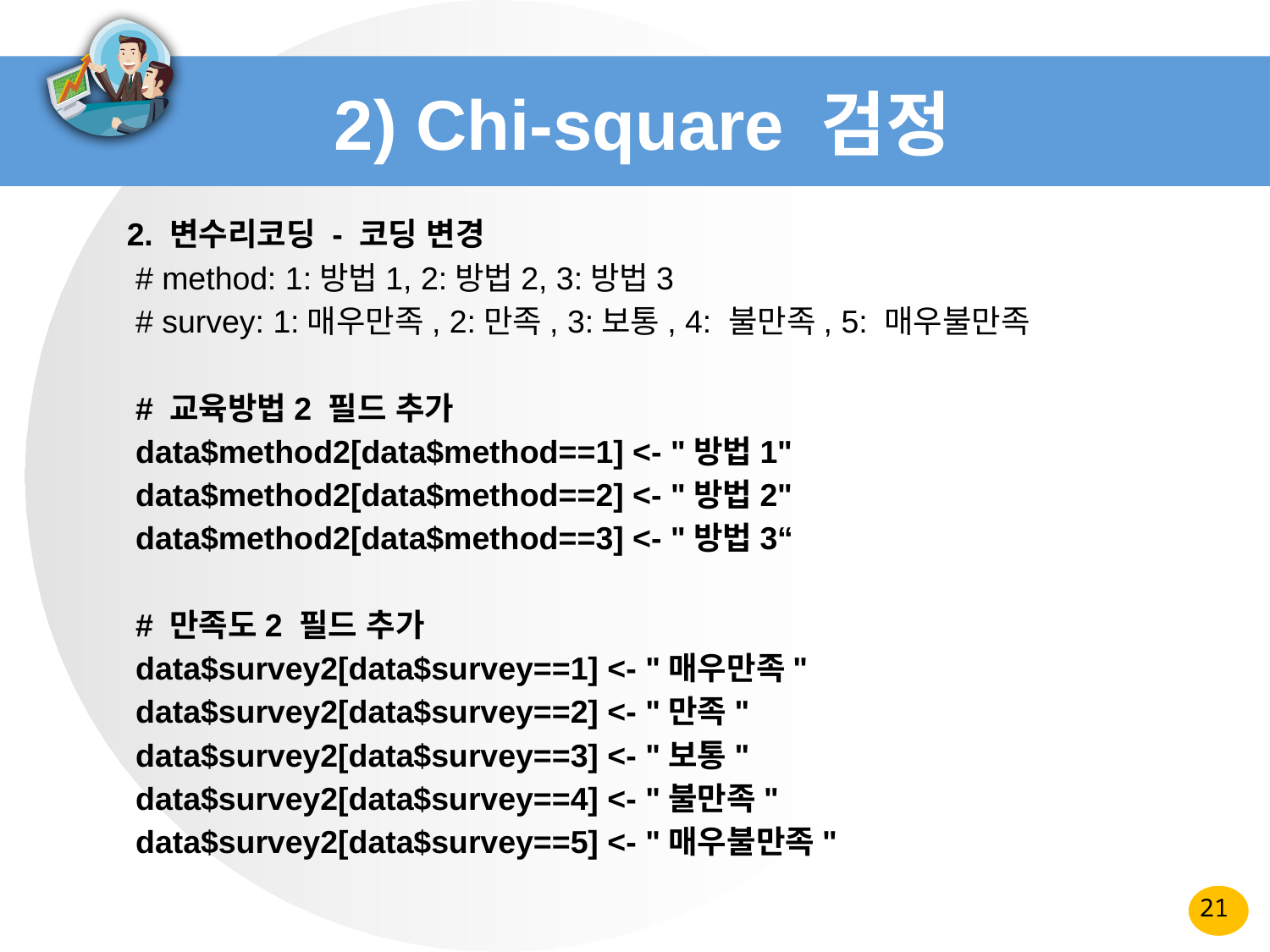

# 2) Chi-square 검정
 2. 변수리코딩 - 코딩 변경
  # method: 1:방법1, 2:방법2, 3:방법3
  # survey: 1:매우만족, 2:만족, 3:보통, 4: 불만족, 5: 매우불만족

  # 교육방법2 필드 추가
  data$method2[data$method==1] <- "방법1"
  data$method2[data$method==2] <- "방법2"
  data$method2[data$method==3] <- "방법3“

  # 만족도2 필드 추가
  data$survey2[data$survey==1] <- "매우만족"
  data$survey2[data$survey==2] <- "만족"
  data$survey2[data$survey==3] <- "보통"
  data$survey2[data$survey==4] <- "불만족"
  data$survey2[data$survey==5] <- "매우불만족"
21